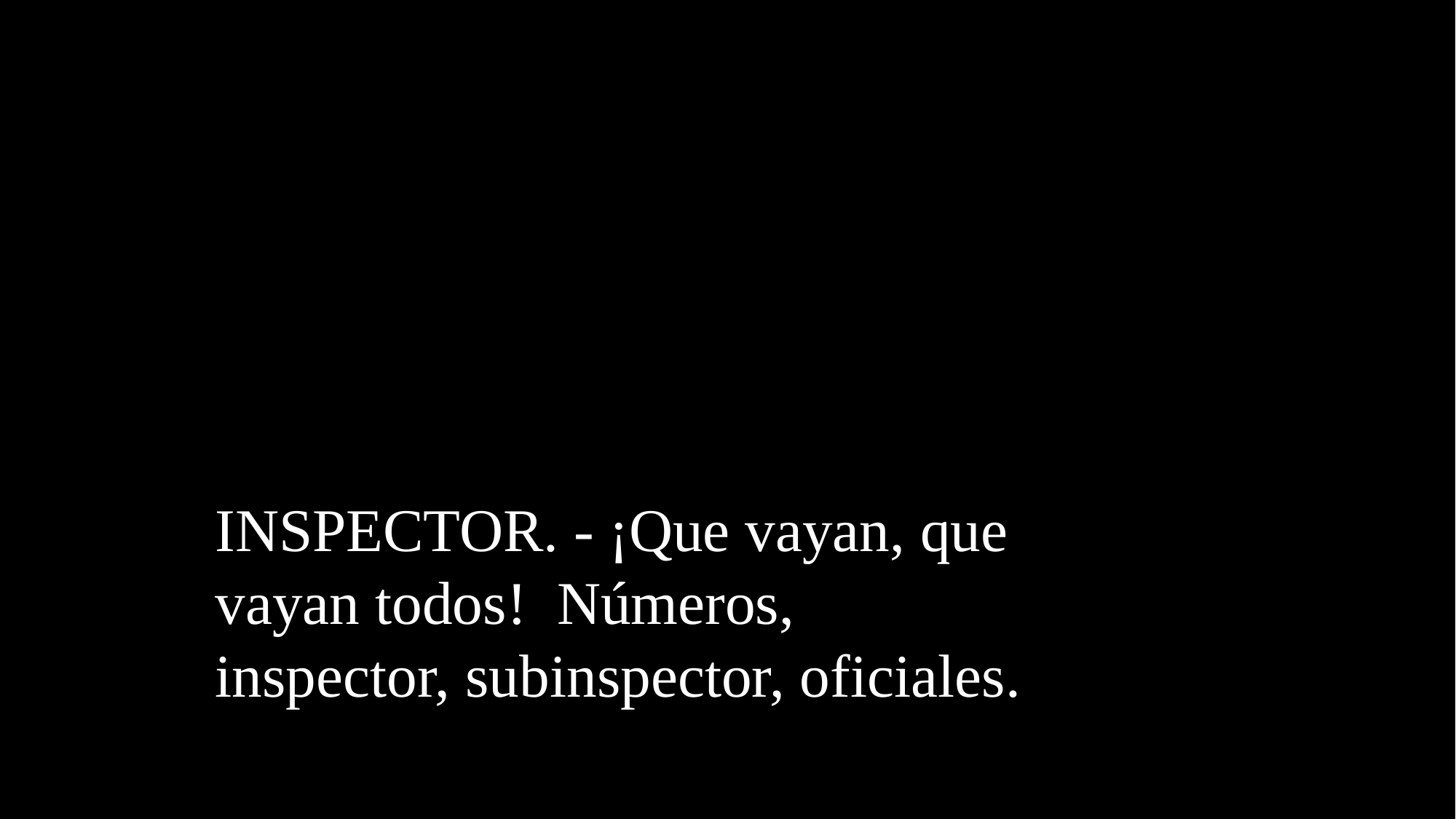

INSPECTOR. - ¡Que vayan, que vayan todos!  Números, inspector, subinspector, oficiales.

警部: 出動させろ、皆だ！ 平の隊員 警部 警部補 警察官 全員だ！